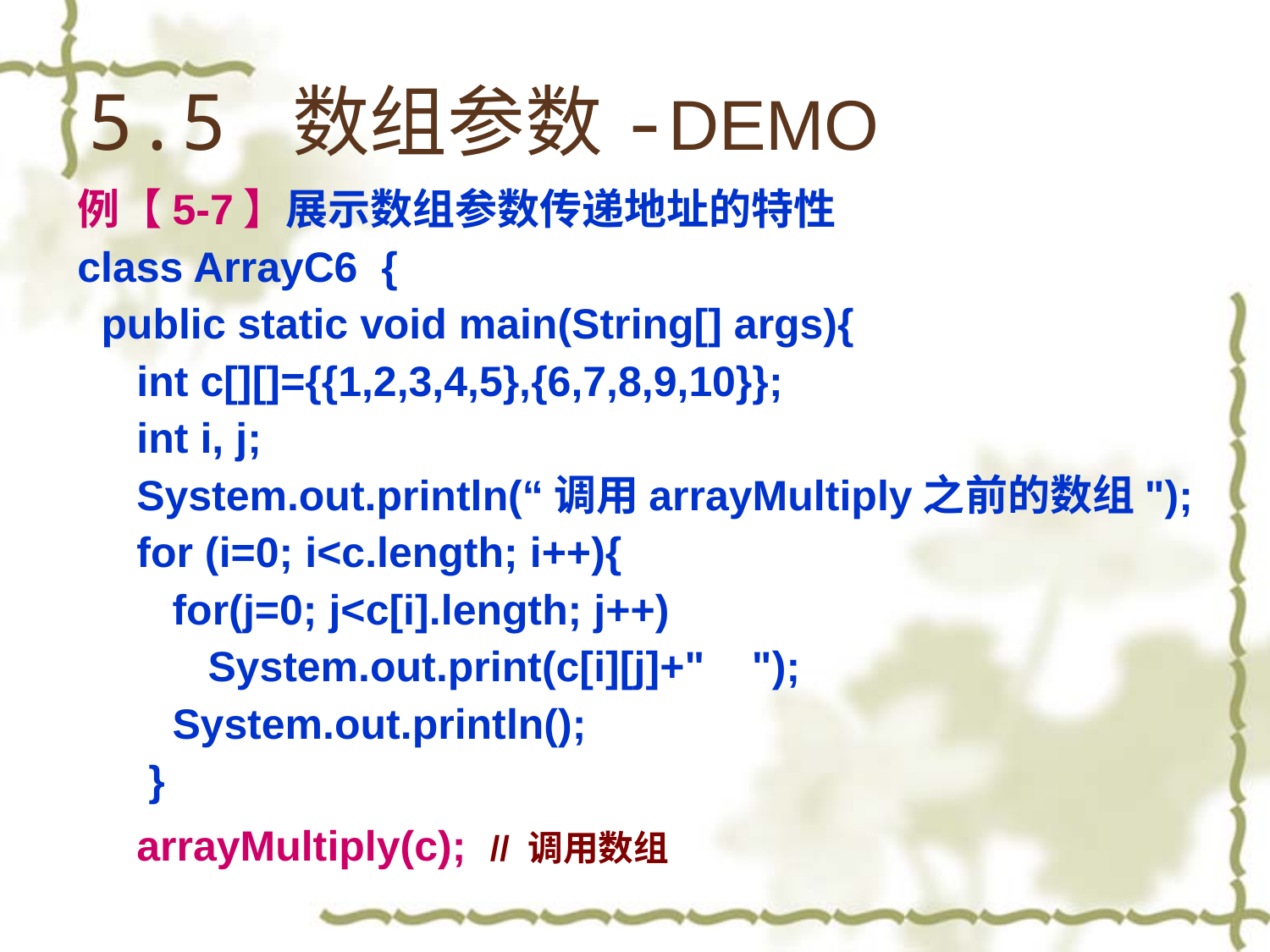

5.5 数组参数-DEMO
例【5-7】展示数组参数传递地址的特性
class ArrayC6  {
  public static void main(String[] args){
     int c[][]={{1,2,3,4,5},{6,7,8,9,10}};
     int i, j;
     System.out.println(“调用arrayMultiply之前的数组");
     for (i=0; i<c.length; i++){
        for(j=0; j<c[i].length; j++)
           System.out.print(c[i][j]+"    ");
        System.out.println();
      }
     arrayMultiply(c);  // 调用数组